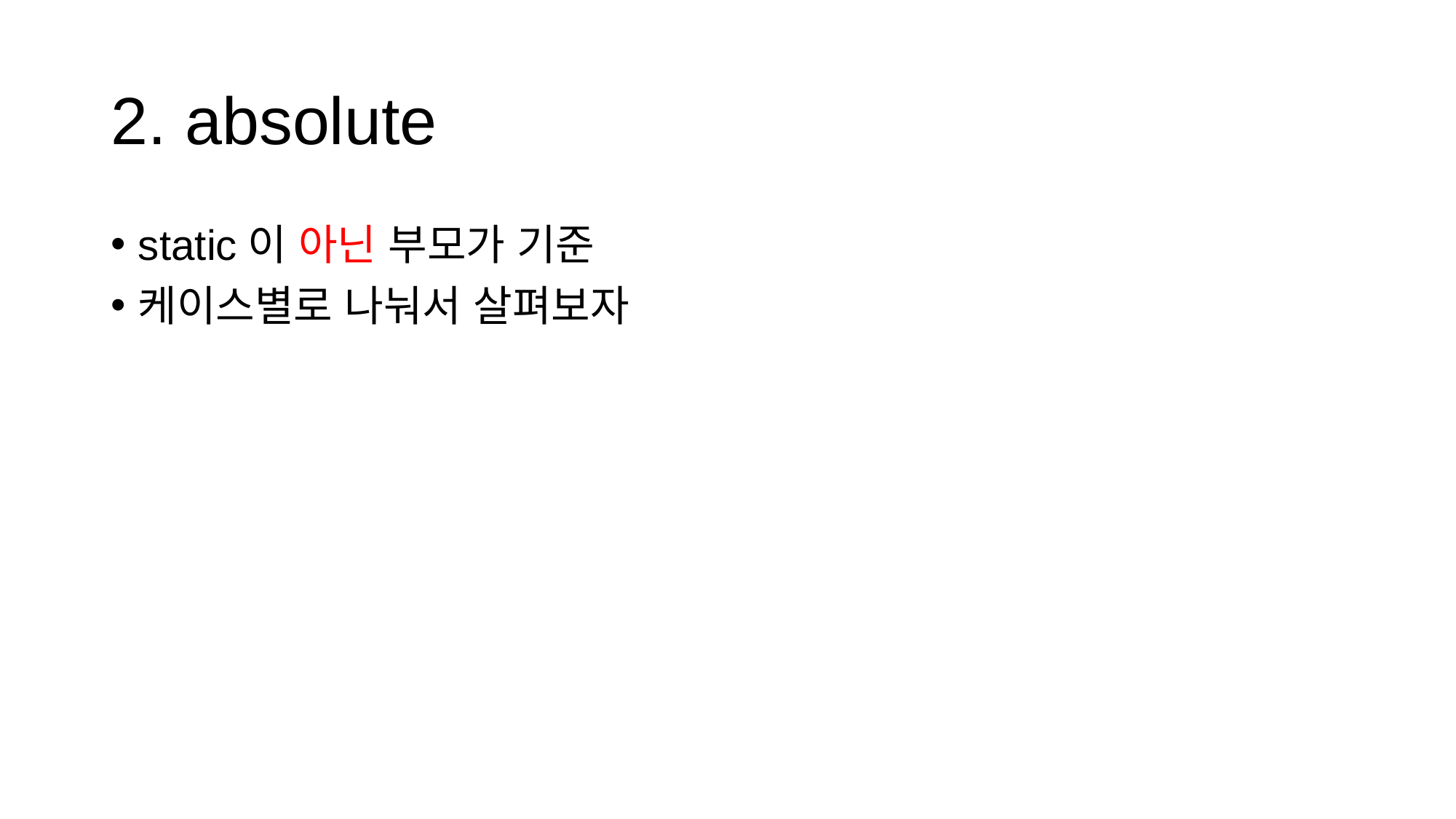

# 2. absolute
static이 아닌 부모가 기준
케이스별로 나눠서 살펴보자